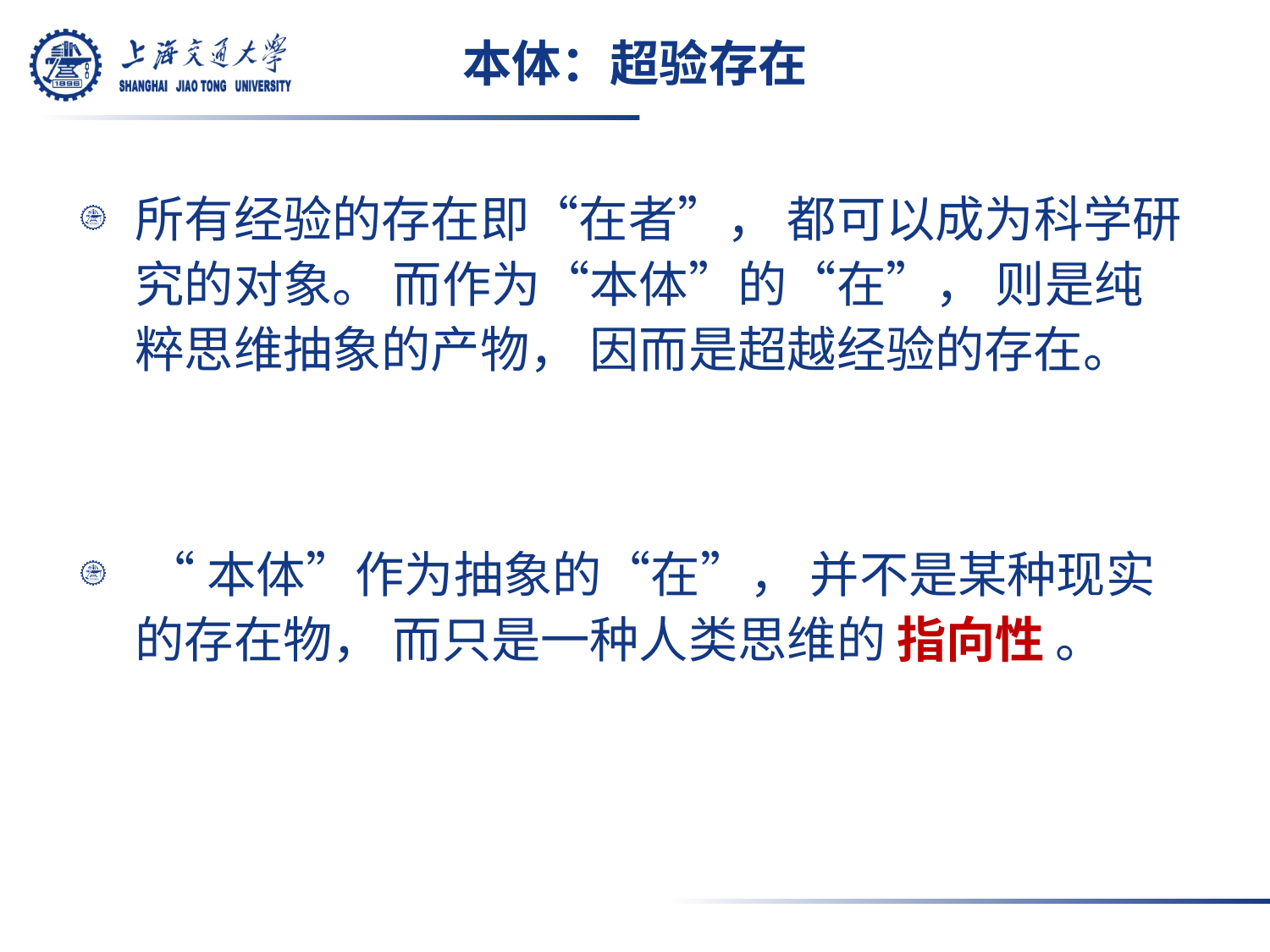

# 本体：超验存在
所有经验的存在即“在者”， 都可以成为科学研究的对象。 而作为“本体”的“在”， 则是纯粹思维抽象的产物， 因而是超越经验的存在。

 “本体”作为抽象的“在”， 并不是某种现实的存在物， 而只是一种人类思维的 指向性 。